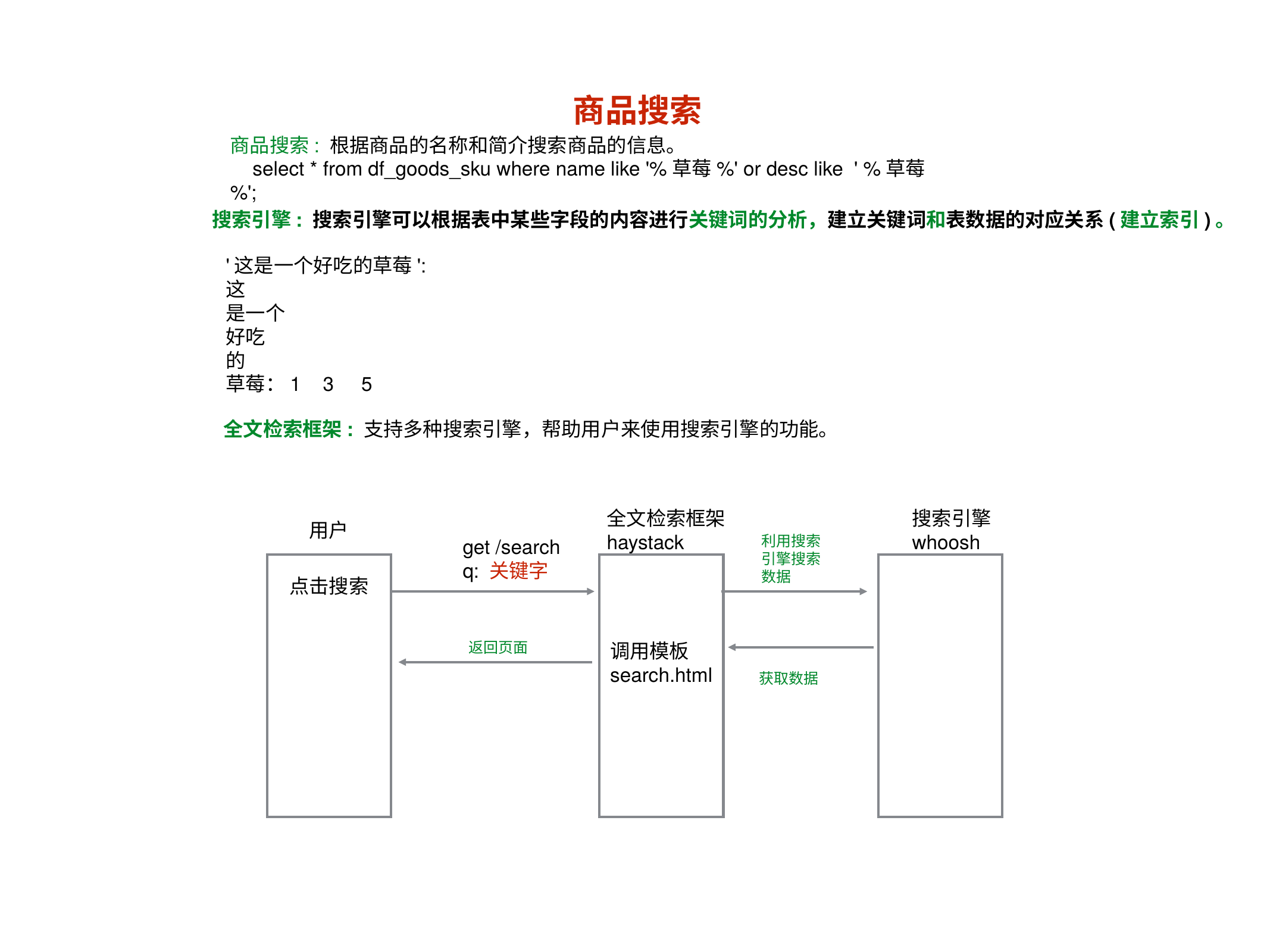

商品搜索
商品搜索: 根据商品的名称和简介搜索商品的信息。
select * from df_goods_sku where name like '%草莓%' or desc like  ' %草莓%';
搜索引擎: 搜索引擎可以根据表中某些字段的内容进行关键词的分析，建立关键词和表数据的对应关系(建立索引)。
'这是一个好吃的草莓':
这
是一个
好吃
的
草莓：1    3     5
全文检索框架: 支持多种搜索引擎，帮助用户来使用搜索引擎的功能。
全文检索框架
haystack
搜索引擎
whoosh
用户
利用搜索
引擎搜索
数据
get /search
q: 关键字

点击搜索

返回页面
调用模板
search.html

获取数据